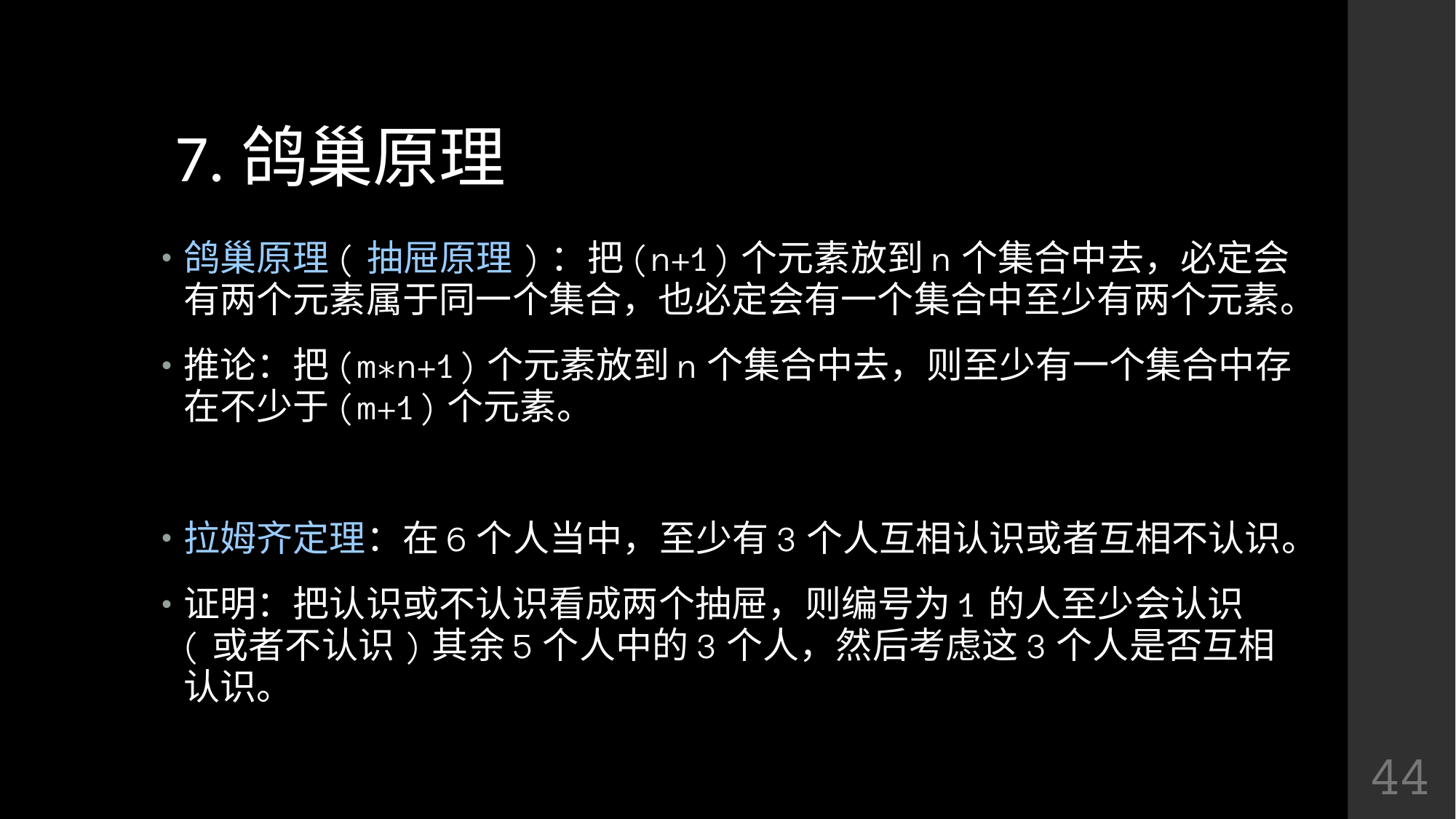

# 7.鸽巢原理
鸽巢原理(抽屉原理)：把(n+1)个元素放到n个集合中去，必定会有两个元素属于同一个集合，也必定会有一个集合中至少有两个元素。
推论：把(m*n+1)个元素放到n个集合中去，则至少有一个集合中存在不少于(m+1)个元素。

拉姆齐定理：在6个人当中，至少有3个人互相认识或者互相不认识。
证明：把认识或不认识看成两个抽屉，则编号为1的人至少会认识(或者不认识)其余5个人中的3个人，然后考虑这3个人是否互相认识。

44